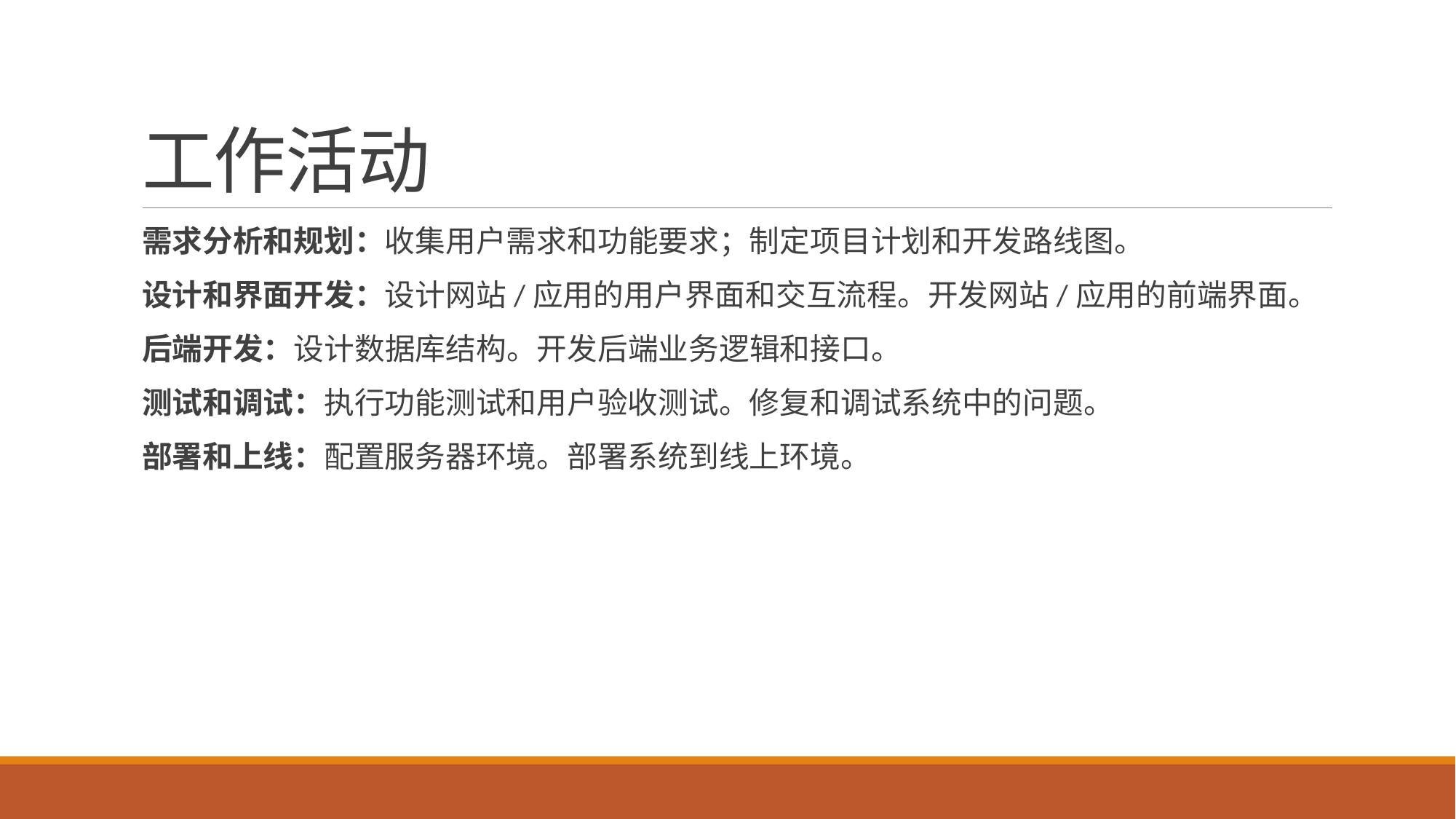

# 工作活动
需求分析和规划：收集用户需求和功能要求；制定项目计划和开发路线图。
设计和界面开发：设计网站/应用的用户界面和交互流程。开发网站/应用的前端界面。
后端开发：设计数据库结构。开发后端业务逻辑和接口。
测试和调试：执行功能测试和用户验收测试。修复和调试系统中的问题。
部署和上线：配置服务器环境。部署系统到线上环境。